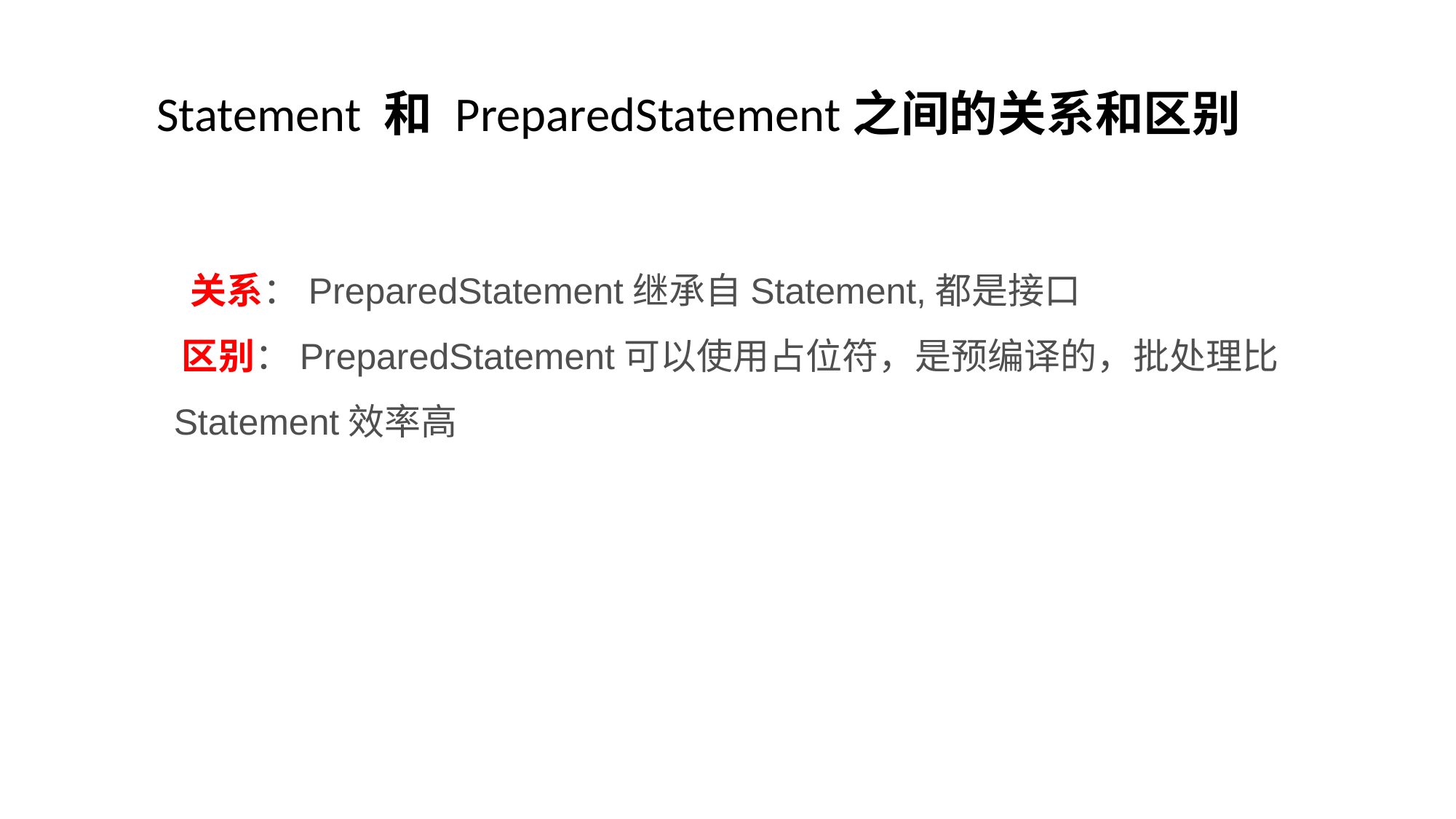

# Statement 和 PreparedStatement之间的关系和区别
 关系：PreparedStatement继承自Statement,都是接口
 区别：PreparedStatement可以使用占位符，是预编译的，批处理比Statement效率高